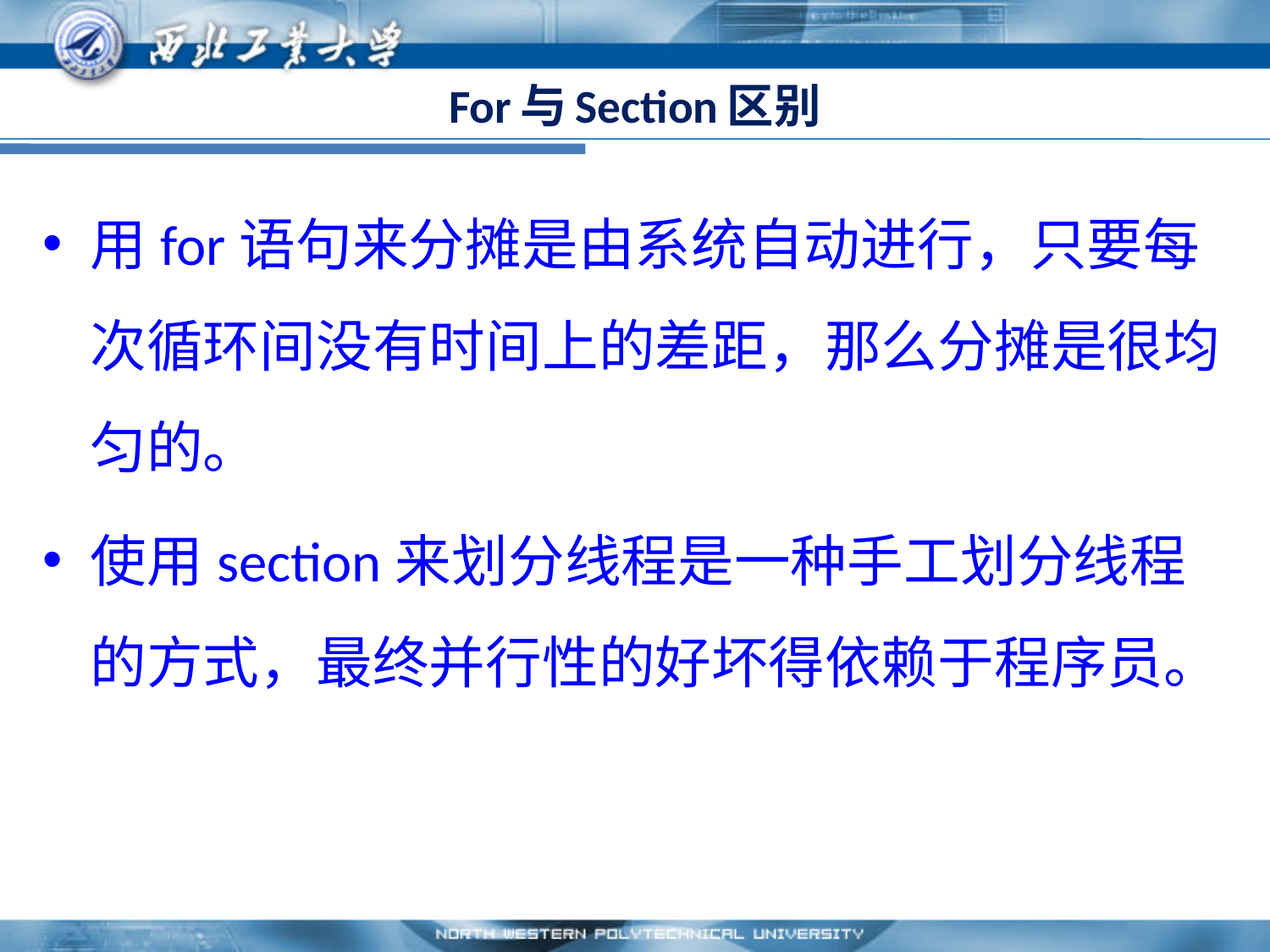

# For与Section区别
用for语句来分摊是由系统自动进行，只要每次循环间没有时间上的差距，那么分摊是很均匀的。
使用section来划分线程是一种手工划分线程的方式，最终并行性的好坏得依赖于程序员。